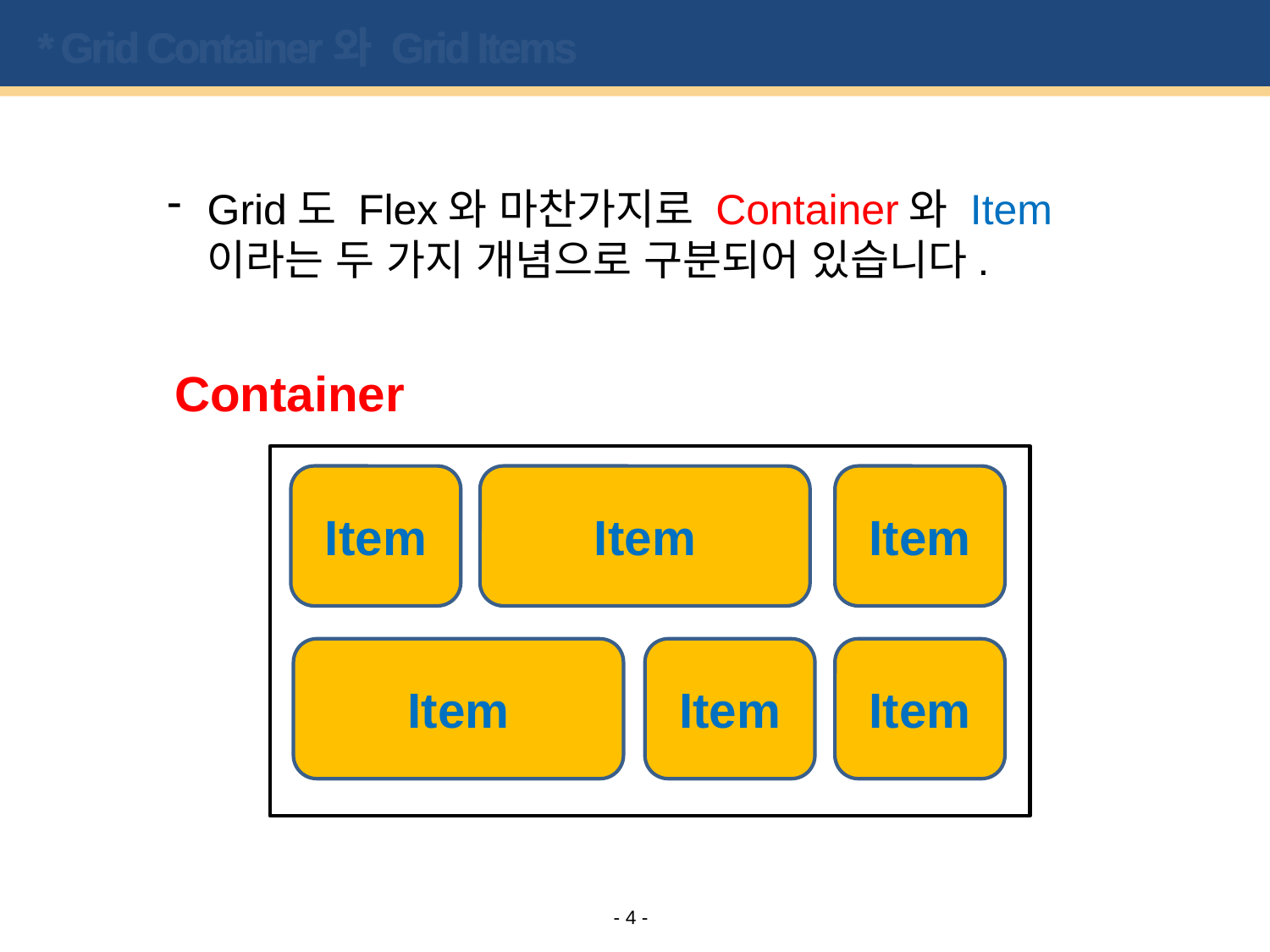

# * Grid Container와 Grid Items
Grid도 Flex와 마찬가지로 Container와 Item이라는 두 가지 개념으로 구분되어 있습니다.

Container

Item
Item
Item
Item
Item
Item